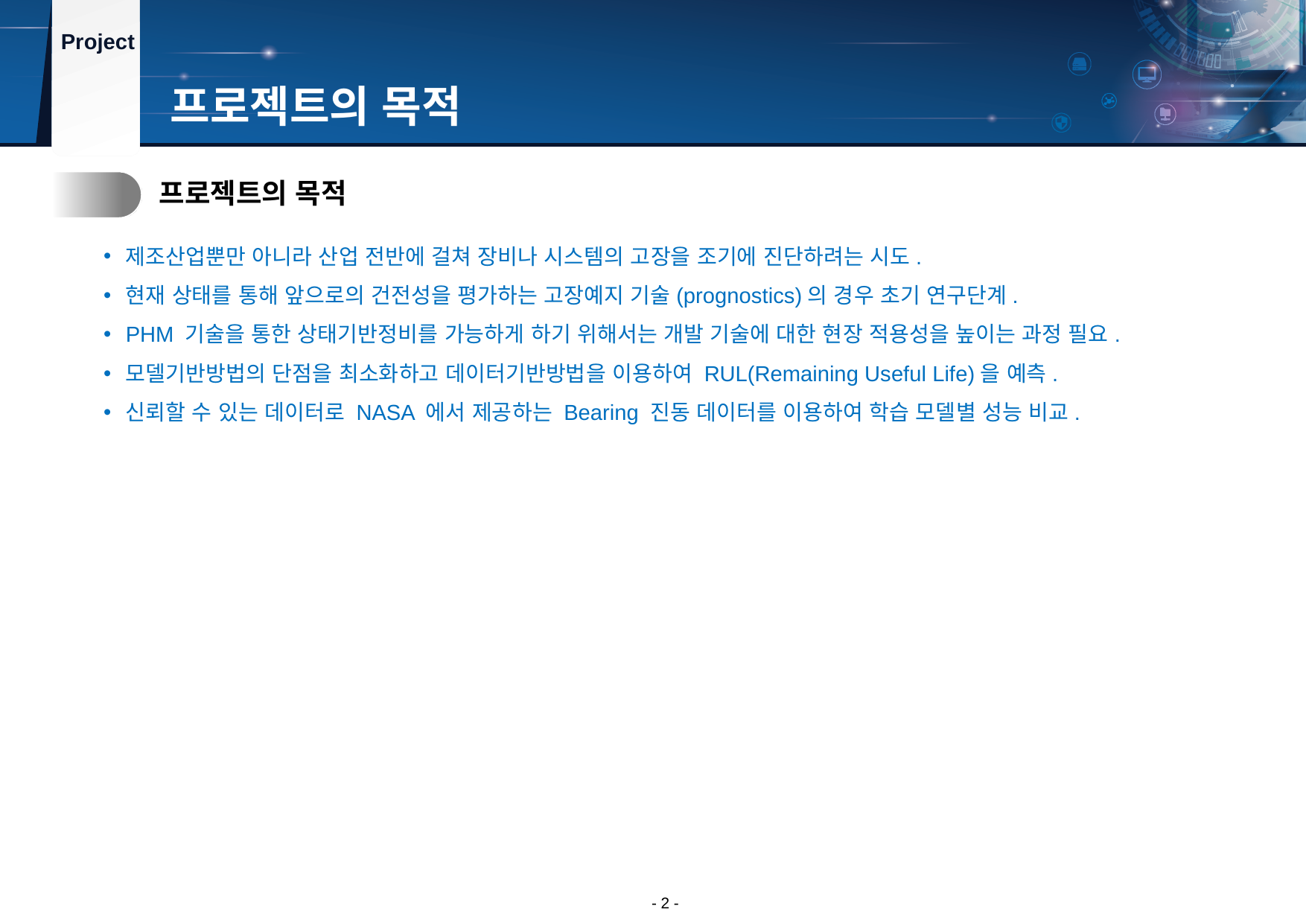

프로젝트의 목적

1.
프로젝트의 목적
제조산업뿐만 아니라 산업 전반에 걸쳐 장비나 시스템의 고장을 조기에 진단하려는 시도.
현재 상태를 통해 앞으로의 건전성을 평가하는 고장예지 기술(prognostics)의 경우 초기 연구단계.
PHM 기술을 통한 상태기반정비를 가능하게 하기 위해서는 개발 기술에 대한 현장 적용성을 높이는 과정 필요.
모델기반방법의 단점을 최소화하고 데이터기반방법을 이용하여 RUL(Remaining Useful Life)을 예측.
신뢰할 수 있는 데이터로 NASA 에서 제공하는 Bearing 진동 데이터를 이용하여 학습 모델별 성능 비교.
- 2 -